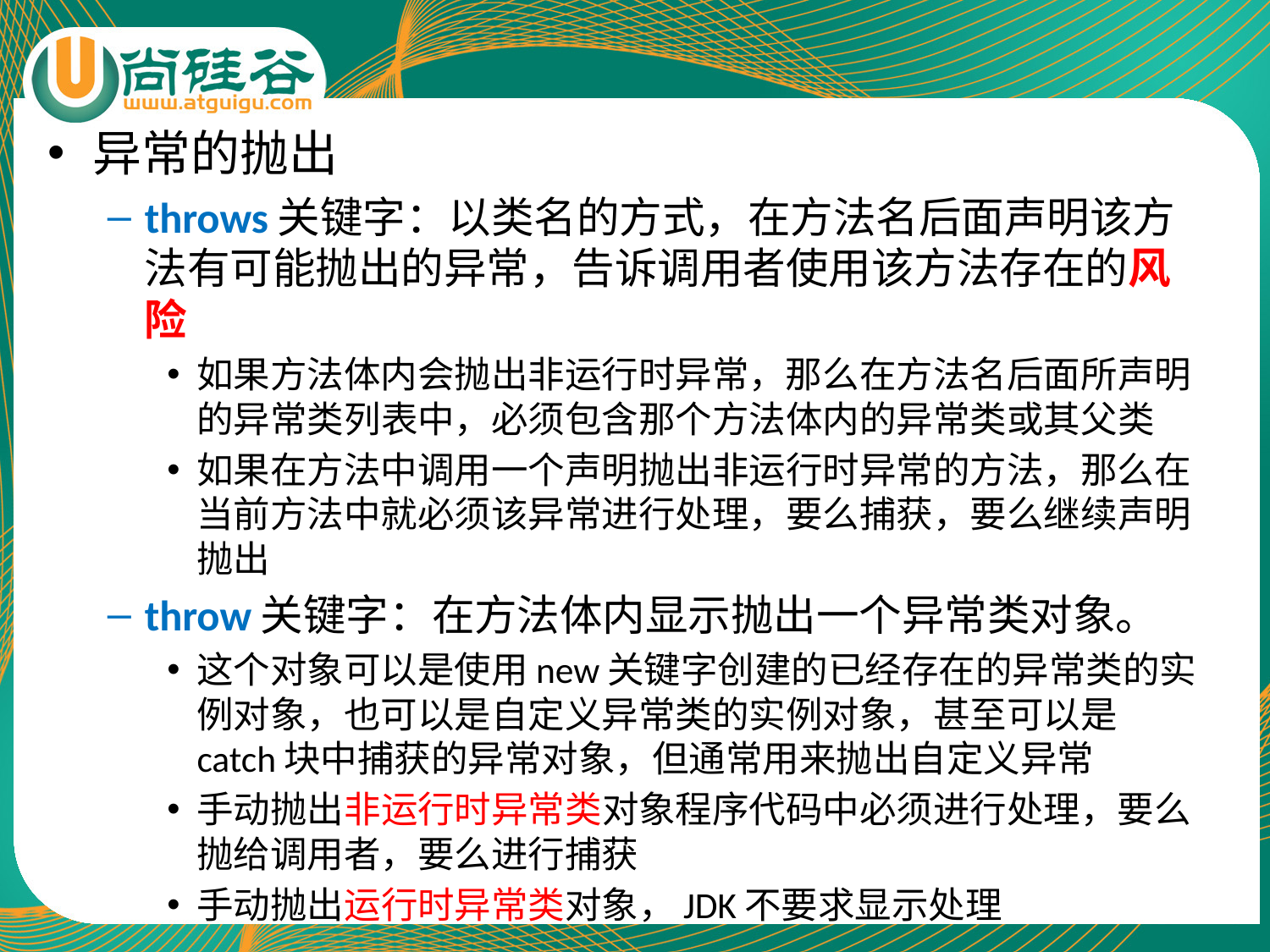

异常的抛出
throws关键字：以类名的方式，在方法名后面声明该方法有可能抛出的异常，告诉调用者使用该方法存在的风险
如果方法体内会抛出非运行时异常，那么在方法名后面所声明的异常类列表中，必须包含那个方法体内的异常类或其父类
如果在方法中调用一个声明抛出非运行时异常的方法，那么在当前方法中就必须该异常进行处理，要么捕获，要么继续声明抛出
throw关键字：在方法体内显示抛出一个异常类对象。
这个对象可以是使用new关键字创建的已经存在的异常类的实例对象，也可以是自定义异常类的实例对象，甚至可以是catch块中捕获的异常对象，但通常用来抛出自定义异常
手动抛出非运行时异常类对象程序代码中必须进行处理，要么抛给调用者，要么进行捕获
手动抛出运行时异常类对象，JDK不要求显示处理